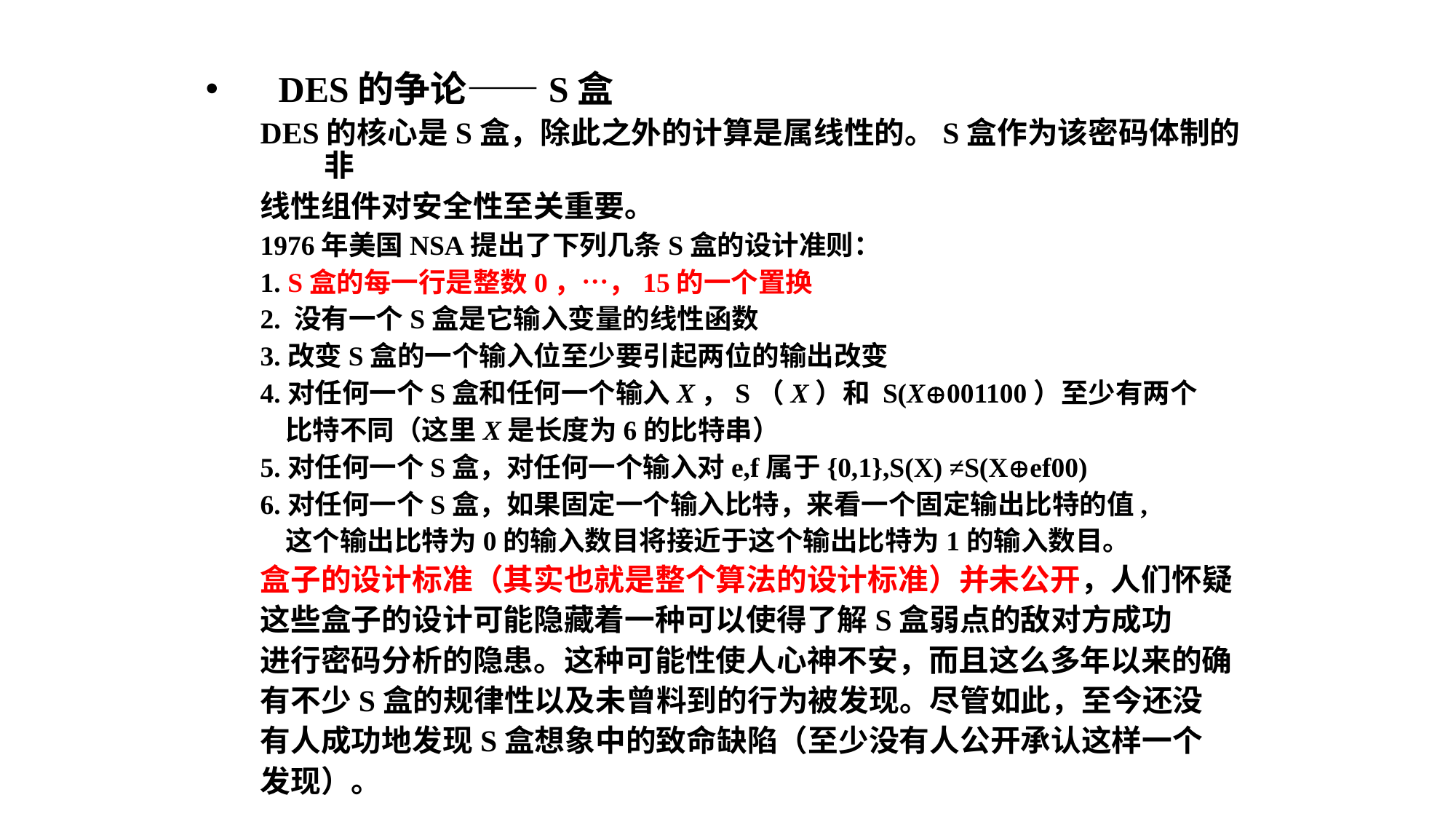

DES的争论——S盒
DES的核心是S盒，除此之外的计算是属线性的。S盒作为该密码体制的非
线性组件对安全性至关重要。
1976年美国NSA提出了下列几条S盒的设计准则：
1. S盒的每一行是整数0，…，15的一个置换
2. 没有一个S盒是它输入变量的线性函数
3.改变S盒的一个输入位至少要引起两位的输出改变
4.对任何一个S盒和任何一个输入X，S（X）和 S(X⊕001100）至少有两个
   比特不同（这里X是长度为6的比特串）
5.对任何一个S盒，对任何一个输入对e,f属于{0,1},S(X) ≠S(X⊕ef00)
6.对任何一个S盒，如果固定一个输入比特，来看一个固定输出比特的值,
   这个输出比特为0的输入数目将接近于这个输出比特为1的输入数目。
盒子的设计标准（其实也就是整个算法的设计标准）并未公开，人们怀疑
这些盒子的设计可能隐藏着一种可以使得了解S盒弱点的敌对方成功
进行密码分析的隐患。这种可能性使人心神不安，而且这么多年以来的确
有不少S盒的规律性以及未曾料到的行为被发现。尽管如此，至今还没
有人成功地发现S盒想象中的致命缺陷（至少没有人公开承认这样一个
发现）。

32